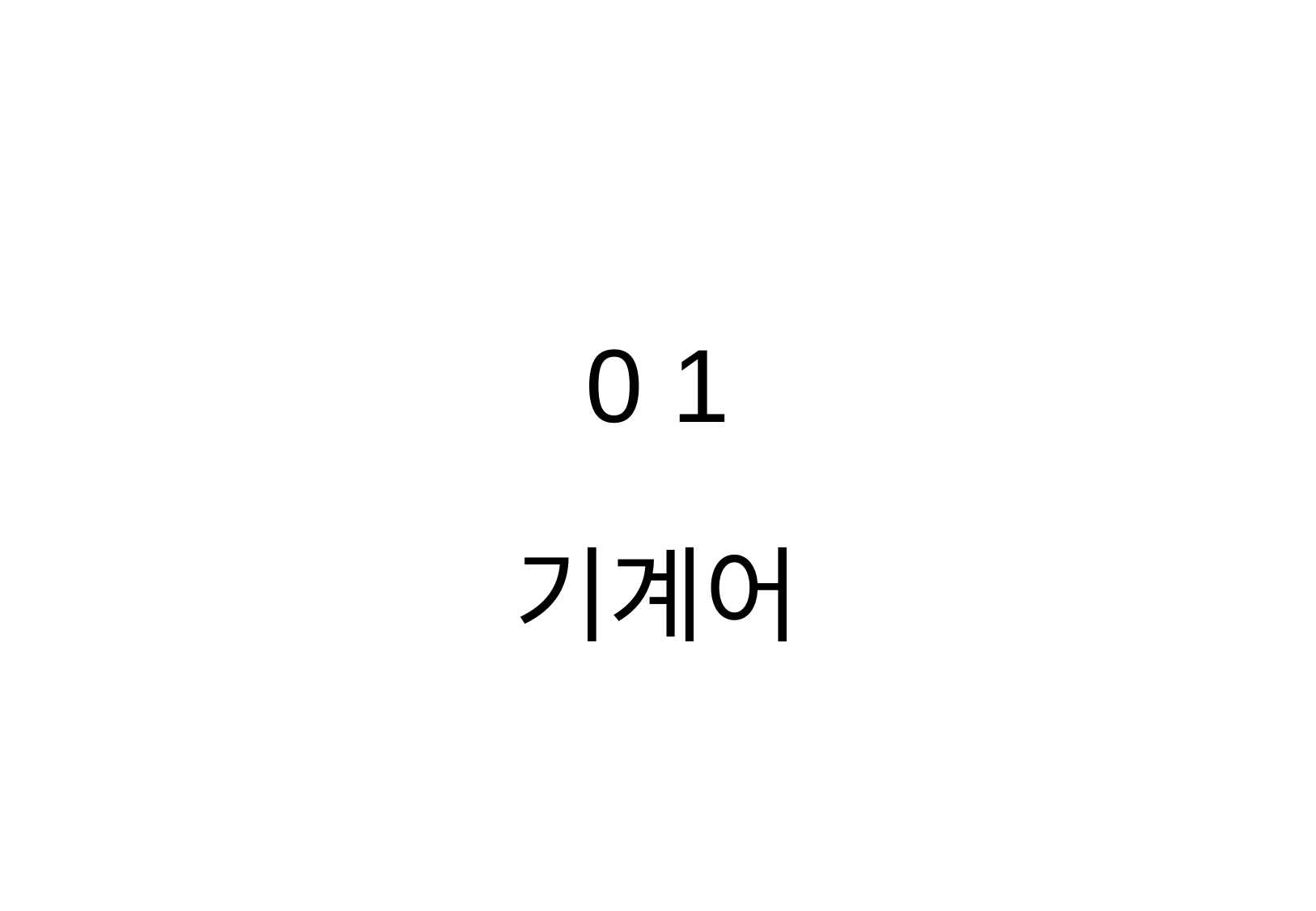

1. 프로그래밍이란 무엇인가?
# 0 1
기계어
STARTCODING